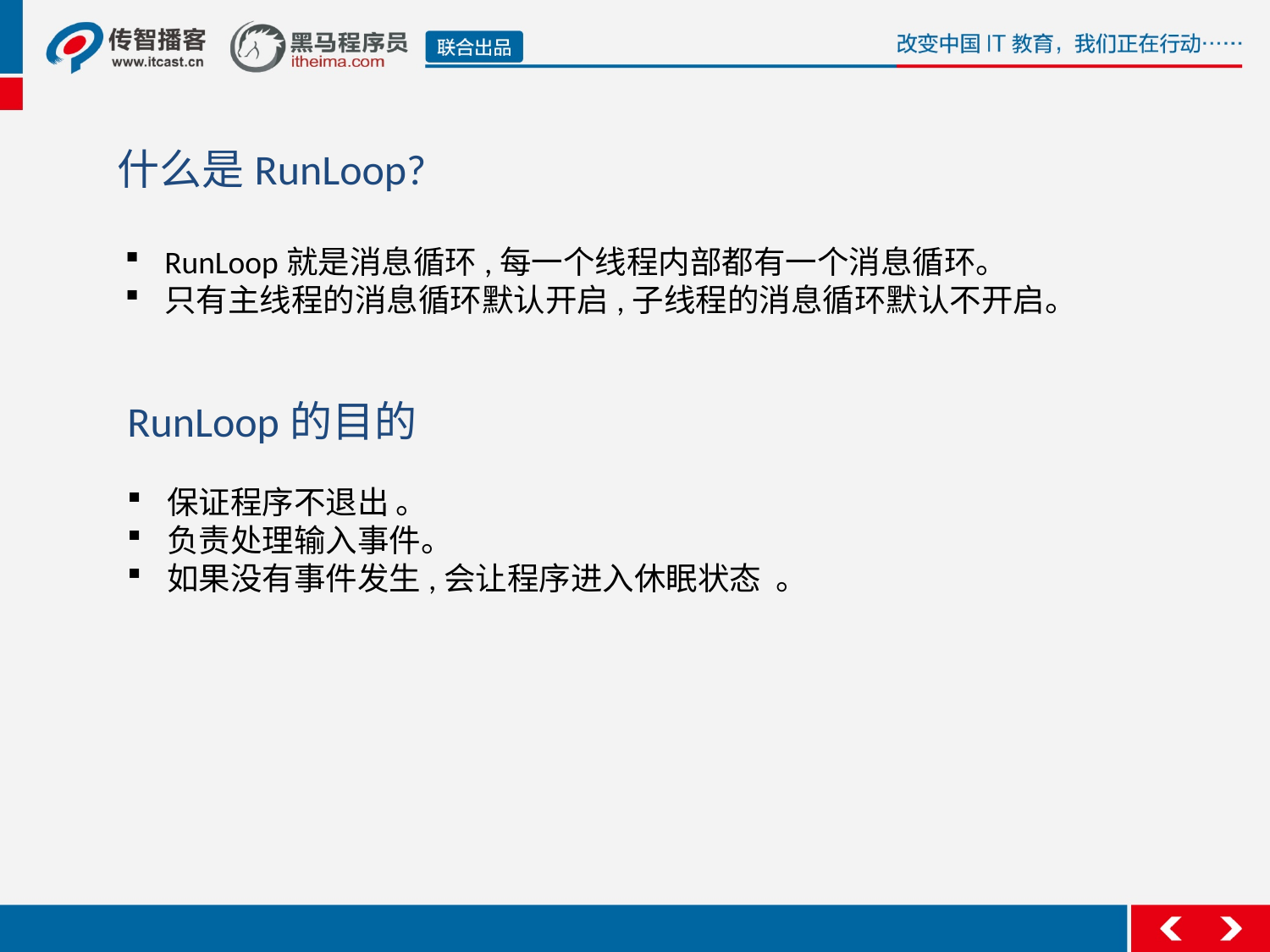

什么是RunLoop?
RunLoop就是消息循环,每一个线程内部都有一个消息循环。
只有主线程的消息循环默认开启,子线程的消息循环默认不开启。

RunLoop的目的
保证程序不退出 。
负责处理输入事件。
如果没有事件发生,会让程序进入休眠状态  。